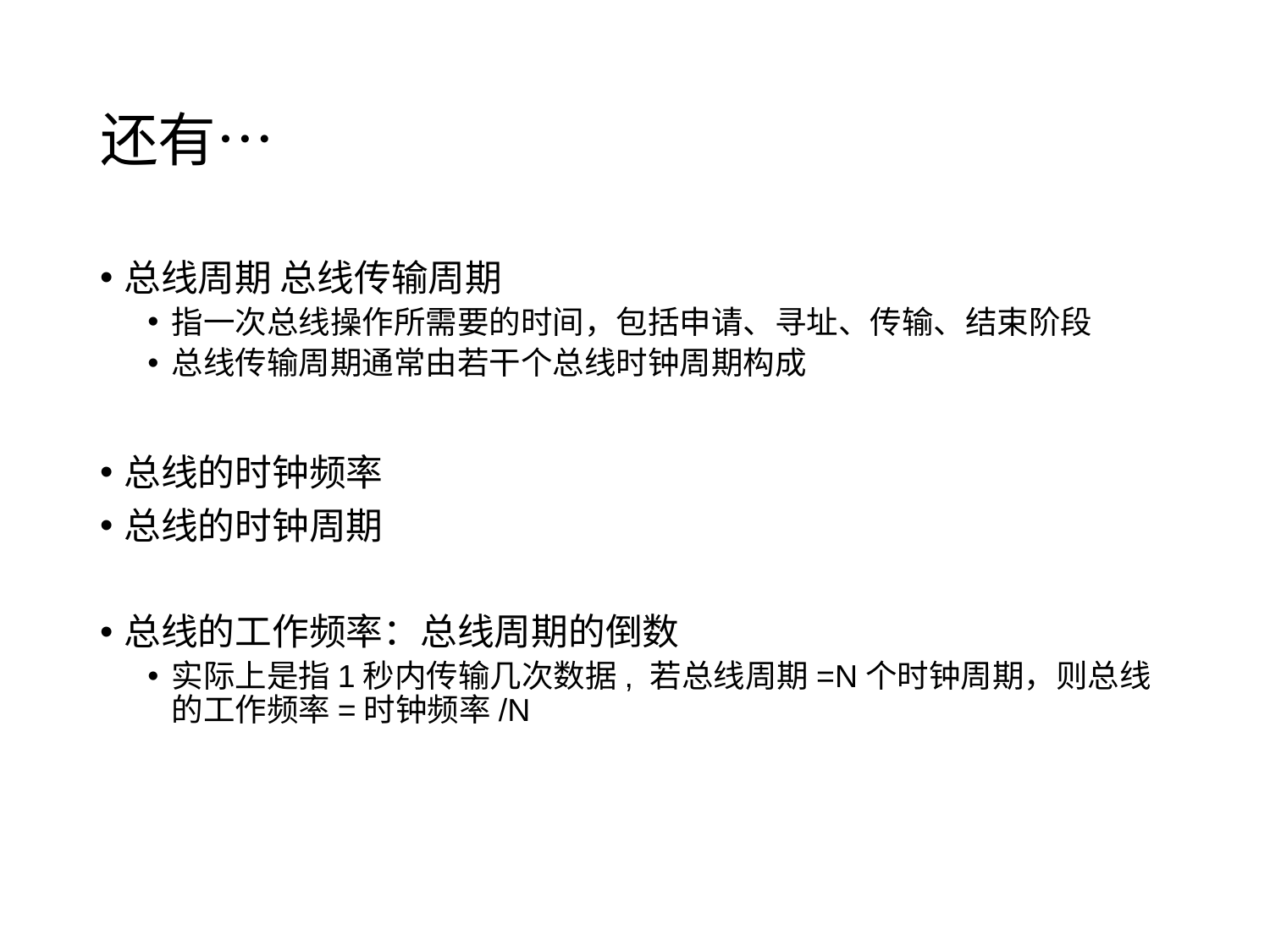

# 还有…
总线周期 总线传输周期
指一次总线操作所需要的时间，包括申请、寻址、传输、结束阶段
总线传输周期通常由若干个总线时钟周期构成

总线的时钟频率
总线的时钟周期

总线的工作频率：总线周期的倒数
实际上是指1秒内传输几次数据, 若总线周期=N个时钟周期，则总线的工作频率=时钟频率/N